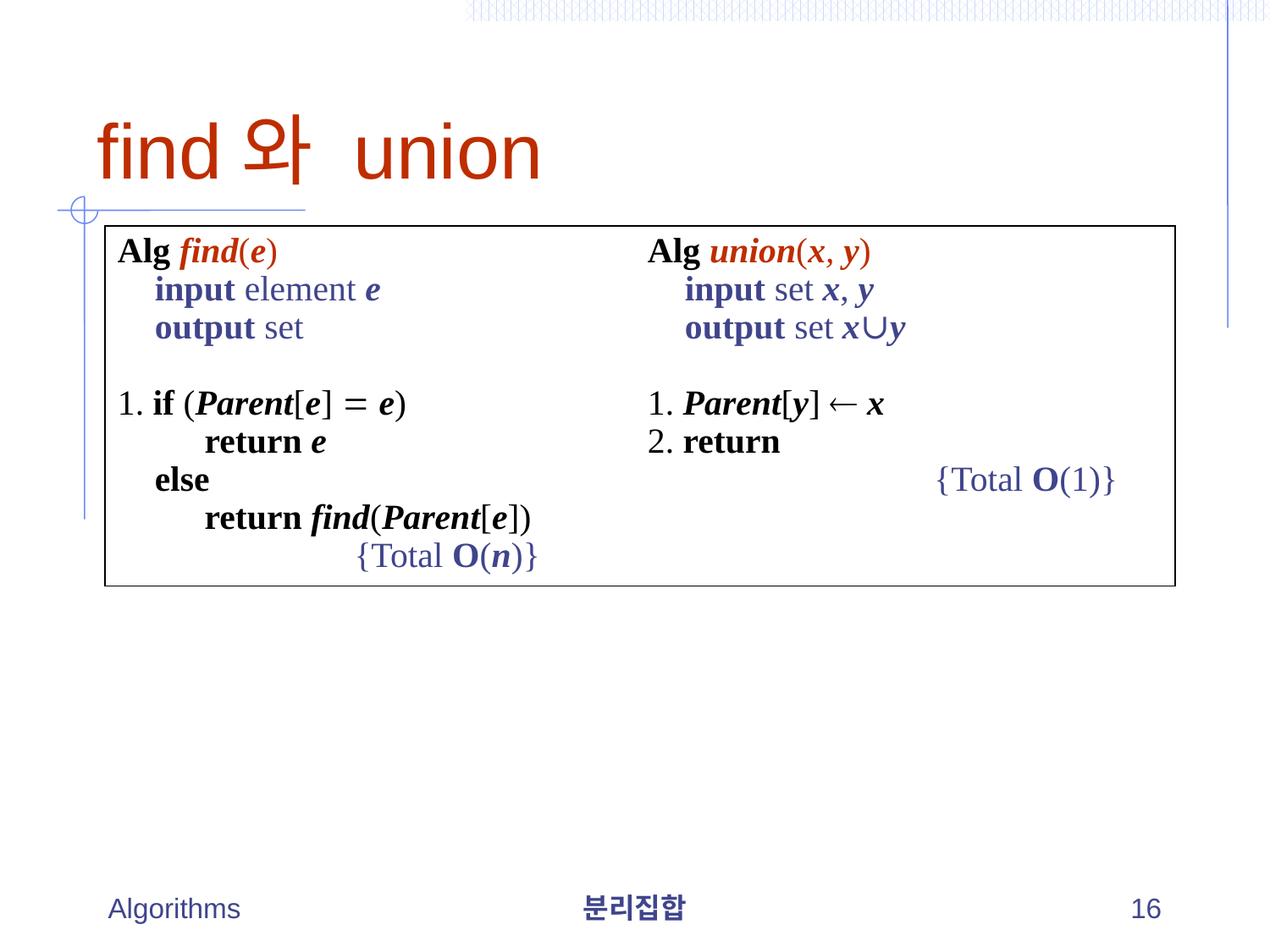

# find와 union
Alg find(e)
	input element e
	output set

1. if (Parent[e] = e)
		return e
	else
		return find(Parent[e])
					{Total O(n)}

Alg union(x, y)
	input set x, y
	output set x∪y

1. Parent[y] ← x
2. return
						{Total O(1)}
Algorithms
분리집합
16